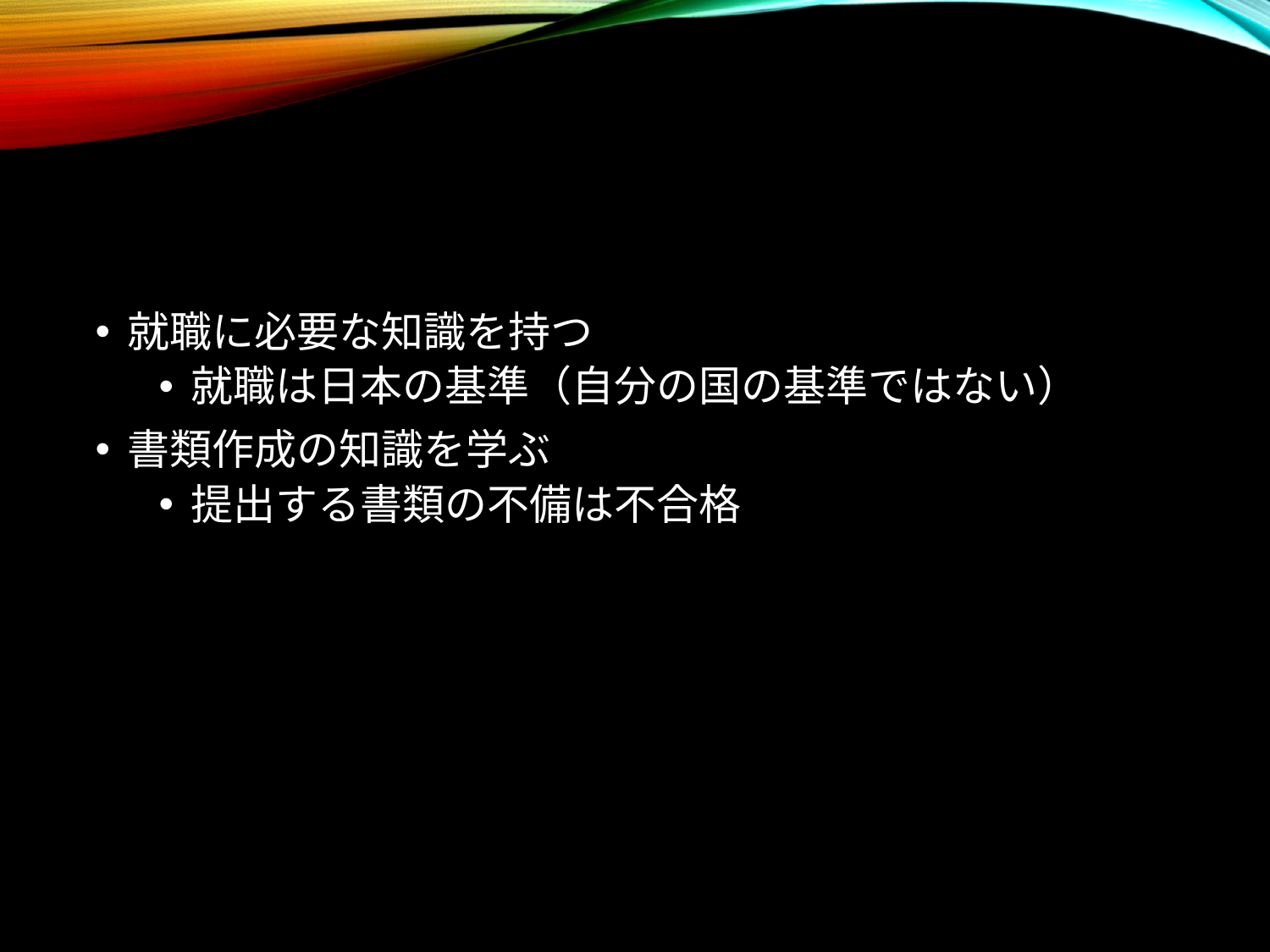

#
就職に必要な知識を持つ
就職は日本の基準（自分の国の基準ではない）
書類作成の知識を学ぶ
提出する書類の不備は不合格